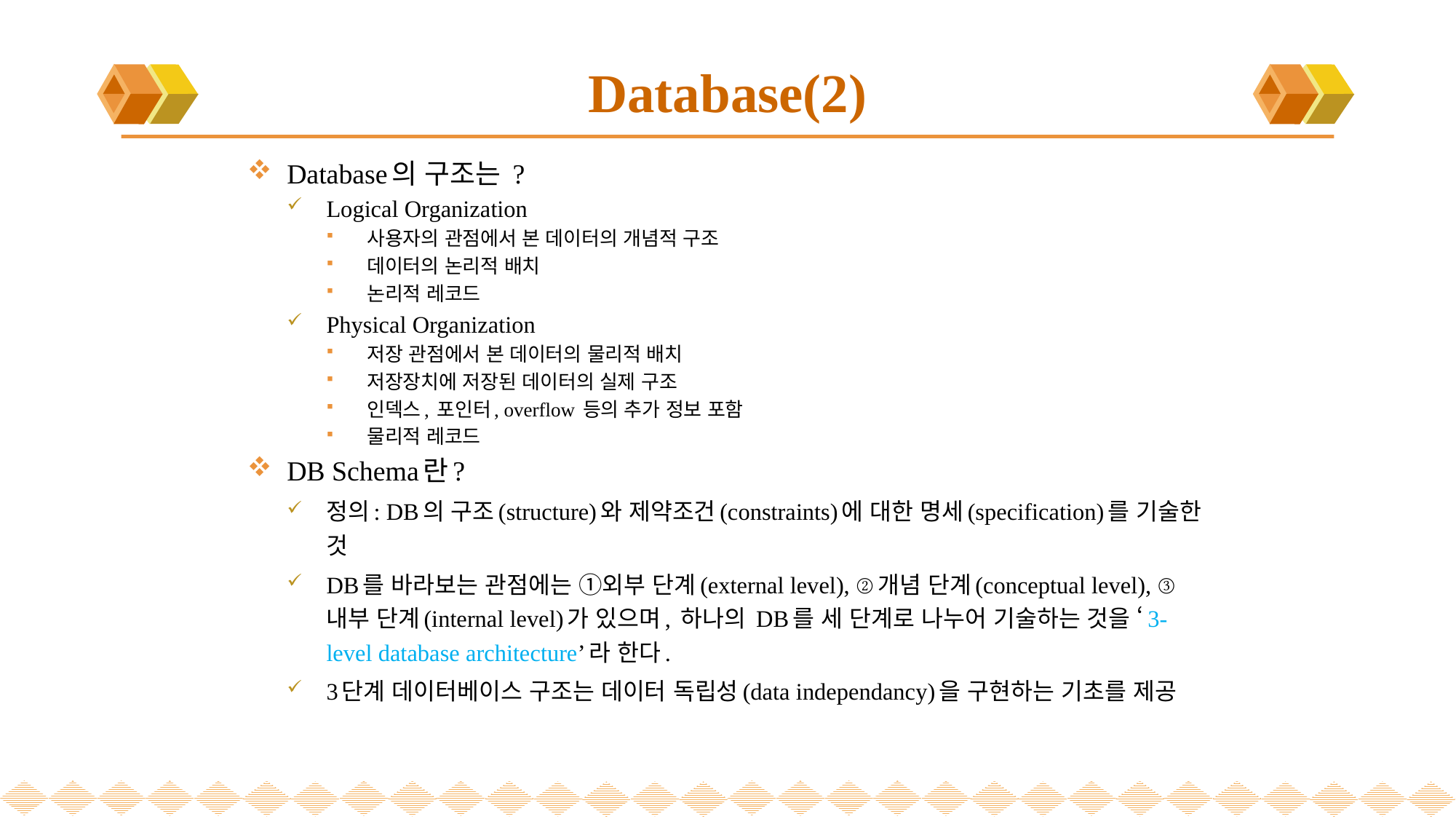

# Database(2)
Database의 구조는 ?
Logical Organization
사용자의 관점에서 본 데이터의 개념적 구조
데이터의 논리적 배치
논리적 레코드
Physical Organization
저장 관점에서 본 데이터의 물리적 배치
저장장치에 저장된 데이터의 실제 구조
인덱스, 포인터, overflow 등의 추가 정보 포함
물리적 레코드
DB Schema란?
정의: DB의 구조(structure)와 제약조건(constraints)에 대한 명세(specification)를 기술한 것
DB를 바라보는 관점에는 ①외부 단계(external level), ②개념 단계(conceptual level), ③내부 단계(internal level)가 있으며, 하나의 DB를 세 단계로 나누어 기술하는 것을 ‘3-level database architecture’라 한다.
3단계 데이터베이스 구조는 데이터 독립성(data independancy)을 구현하는 기초를 제공